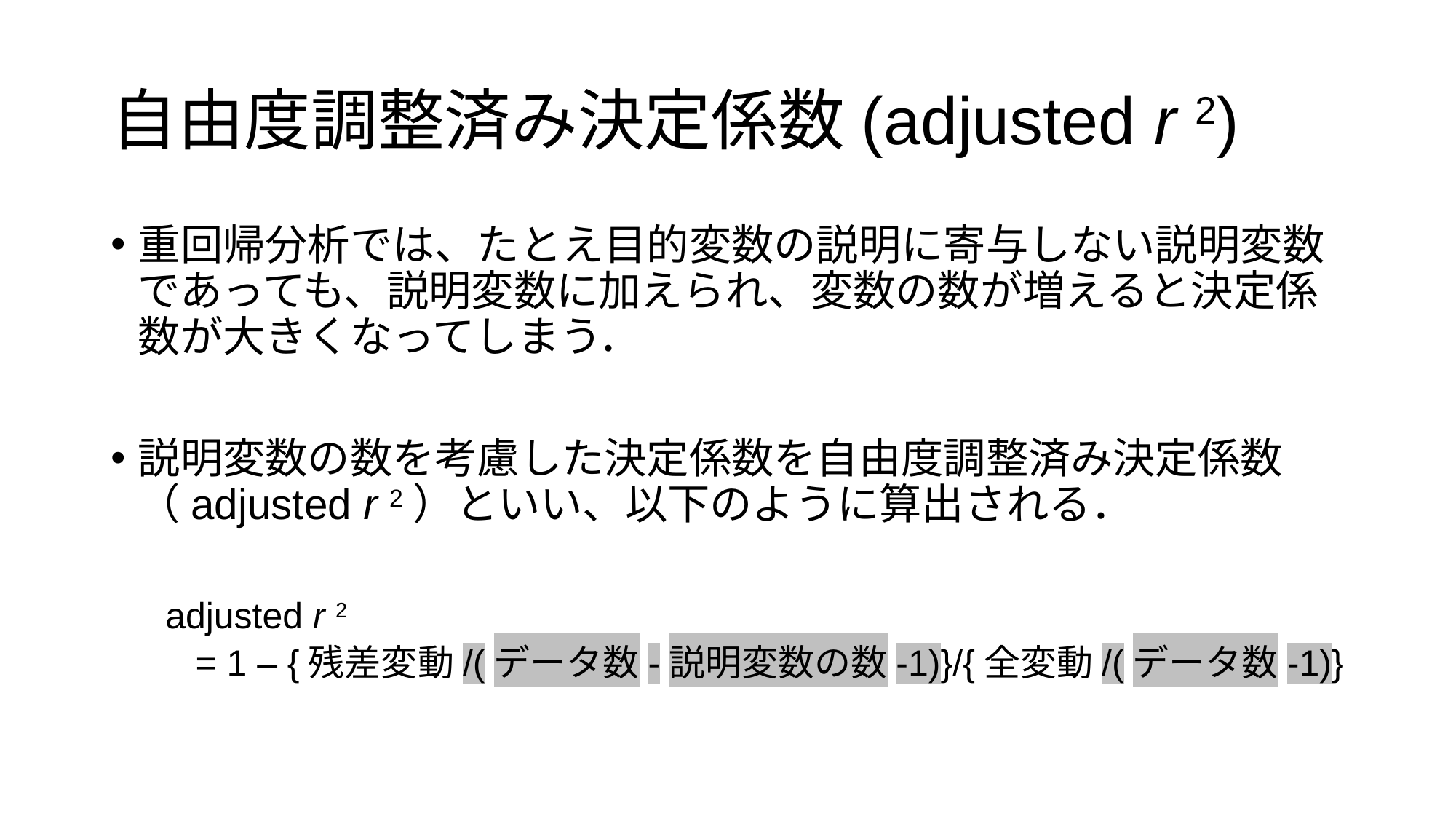

# 自由度調整済み決定係数(adjusted r 2)
重回帰分析では、たとえ目的変数の説明に寄与しない説明変数であっても、説明変数に加えられ、変数の数が増えると決定係数が大きくなってしまう．

説明変数の数を考慮した決定係数を自由度調整済み決定係数（adjusted r 2）といい、以下のように算出される．

adjusted r 2
　= 1 – {残差変動/(データ数-説明変数の数-1)}/{全変動/(データ数-1)}